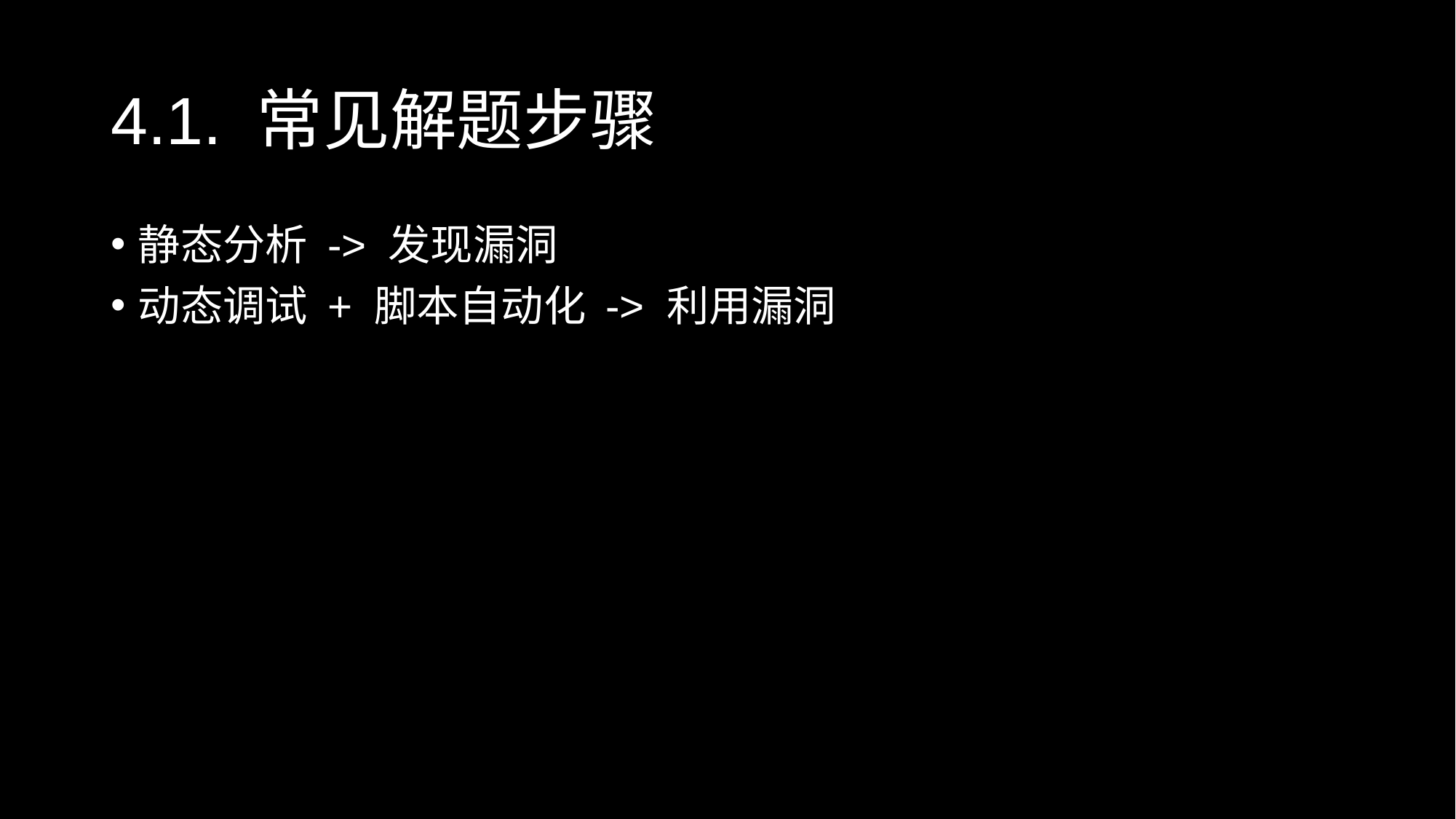

# 4.1. 常见解题步骤
静态分析 -> 发现漏洞
动态调试 + 脚本自动化 -> 利用漏洞